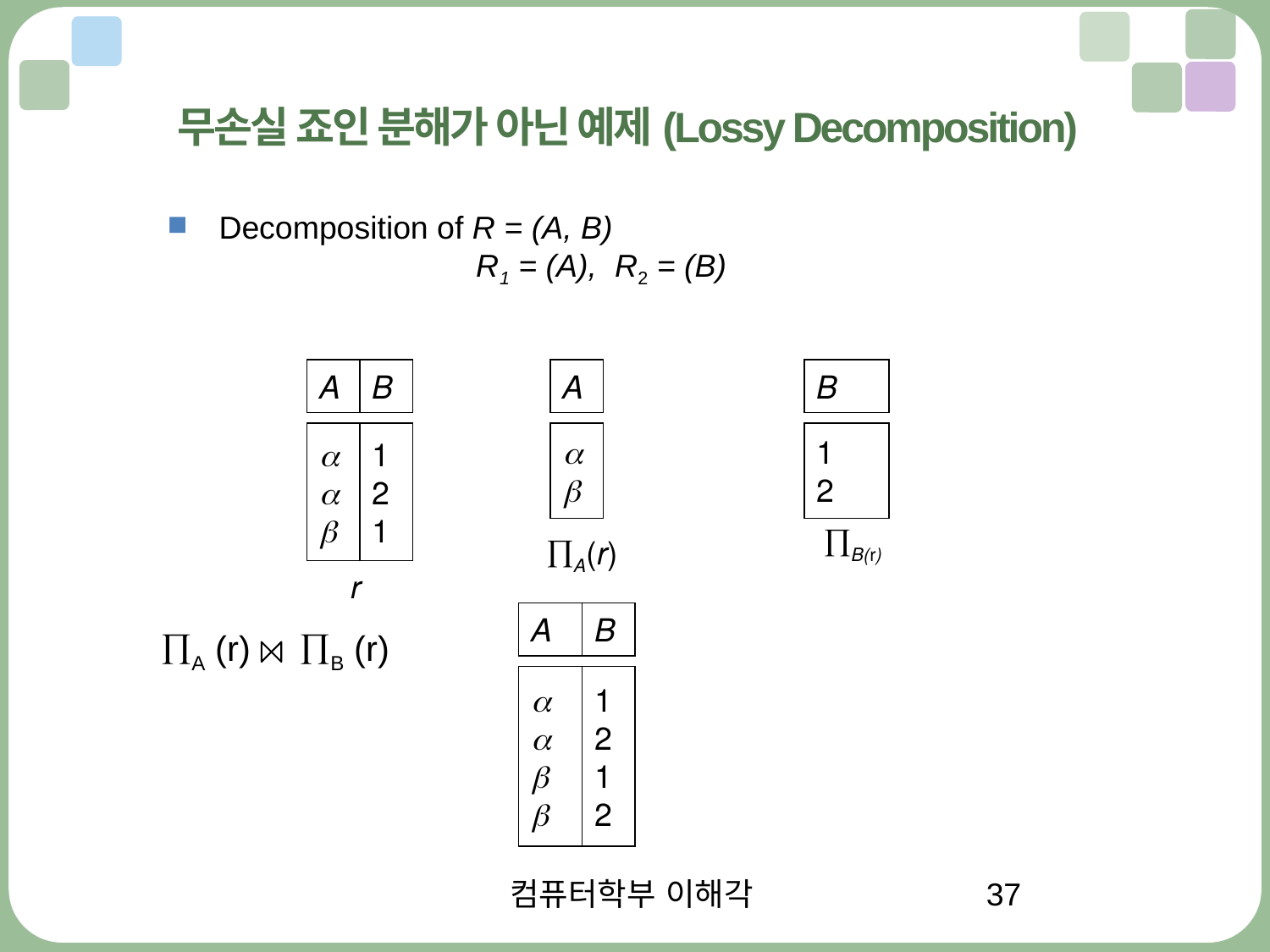

# 무손실 죠인 분해가 아닌 예제(Lossy Decomposition)
Decomposition of R = (A, B)
                             R1 = (A),  R2 = (B)
A
B
A
B
α
α
β
1
2
1
α
β
1
2
∏B(r)
∏A(r)
r
A
B
∏A (r)     ∏B (r)

α
α
β
β
1
2
1
2
컴퓨터학부 이해각
37